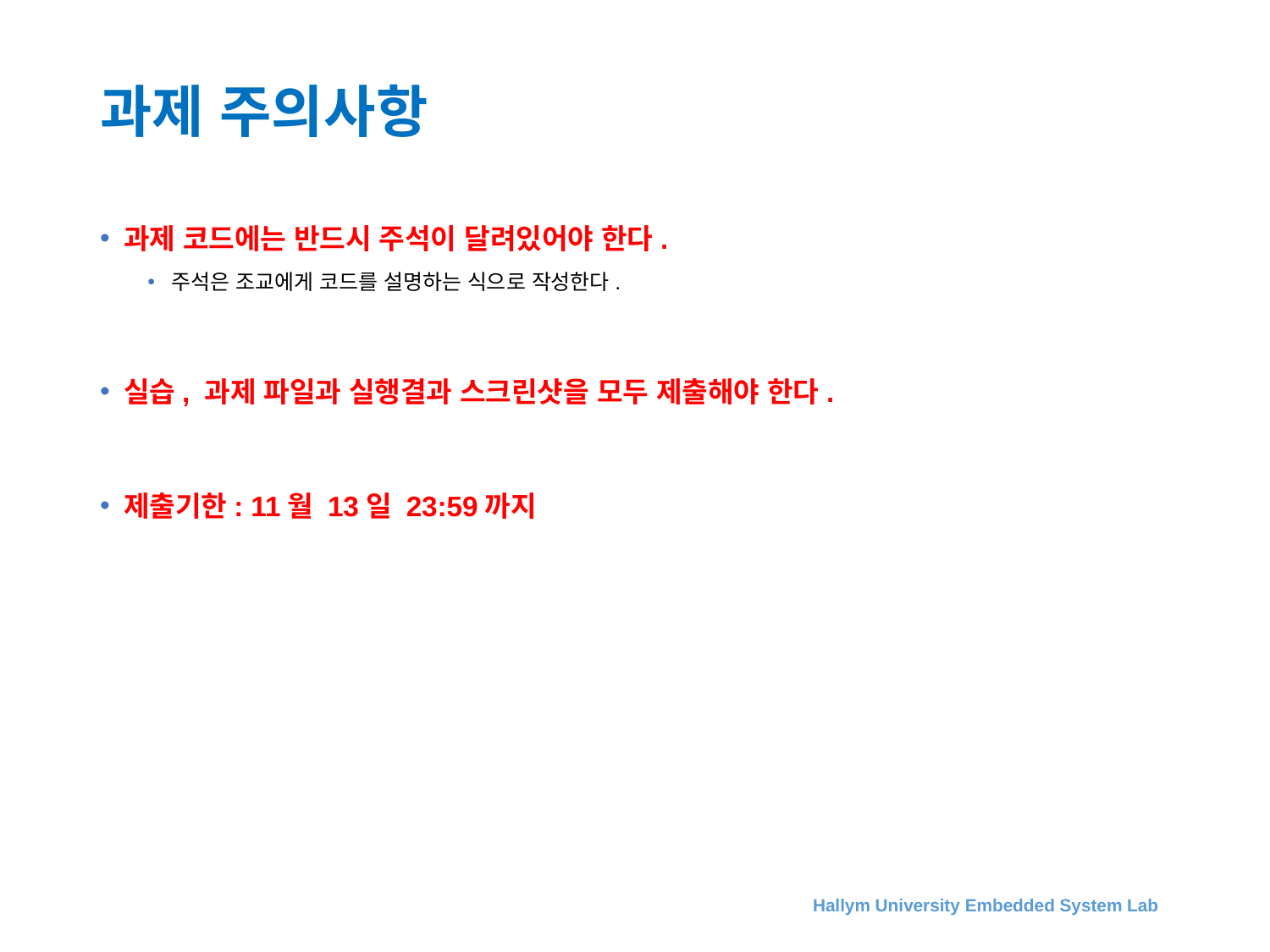

# 과제 주의사항
과제 코드에는 반드시 주석이 달려있어야 한다.
주석은 조교에게 코드를 설명하는 식으로 작성한다.

실습, 과제 파일과 실행결과 스크린샷을 모두 제출해야 한다.

제출기한: 11월 13일 23:59까지
Hallym University Embedded System Lab